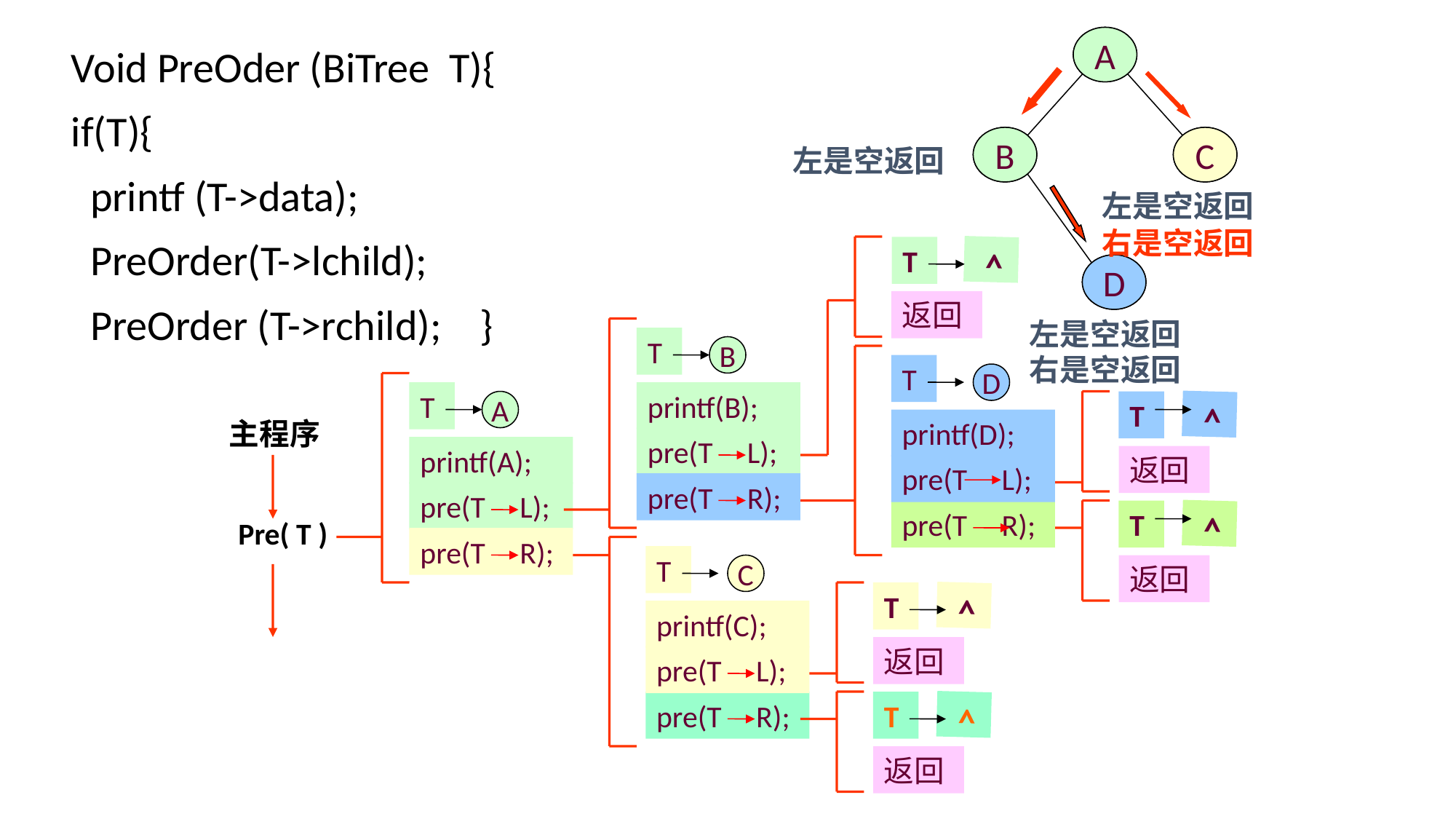

A
A
T
A

printf(A);
pre(T     L);

Void PreOder (BiTree  T){
if(T){
  printf (T->data);
  PreOrder(T->lchild);
  PreOrder (T->rchild);    }

pre(T     R);

B
C
B
T
B

printf(B);
pre(T     L);

C
T
C

printf(C);
pre(T     L);

左是空返回
>
T

pre(T     R);

左是空返回
>
T

右是空返回
>
T

D
D
T
D

printf(D);
pre(T     L);

返回
左是空返回
>
T

右是空返回
>
T

主程序

Pre( T )
返回

pre(T     R);

返回

返回

pre(T     R);

返回